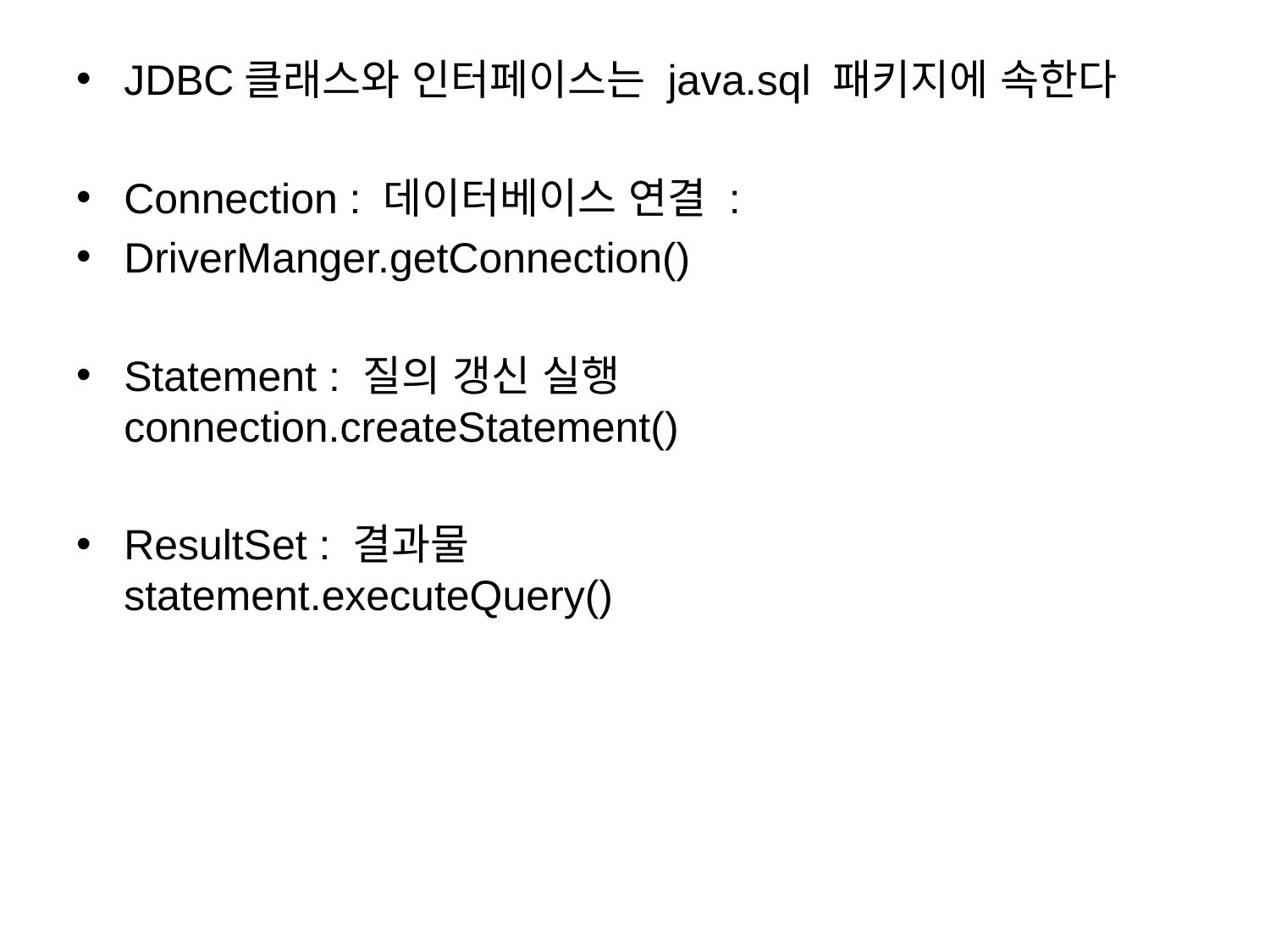

JDBC클래스와 인터페이스는 java.sql 패키지에 속한다

Connection : 데이터베이스 연결 :
DriverManger.getConnection()

Statement : 질의 갱신 실행
connection.createStatement()

ResultSet : 결과물
statement.executeQuery()